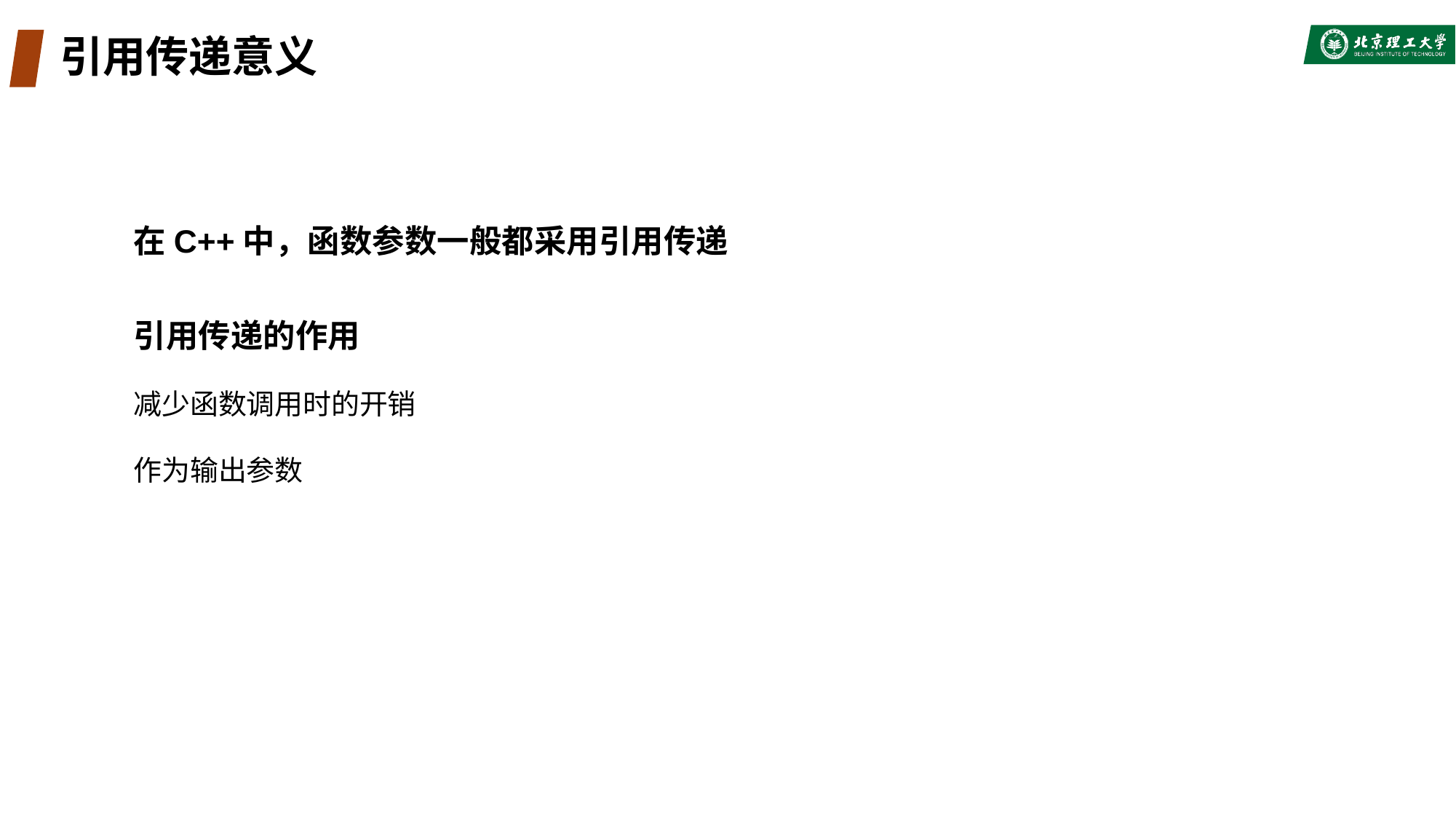

# 引用传递意义
在C++中，函数参数一般都采用引用传递
引用传递的作用
减少函数调用时的开销
作为输出参数